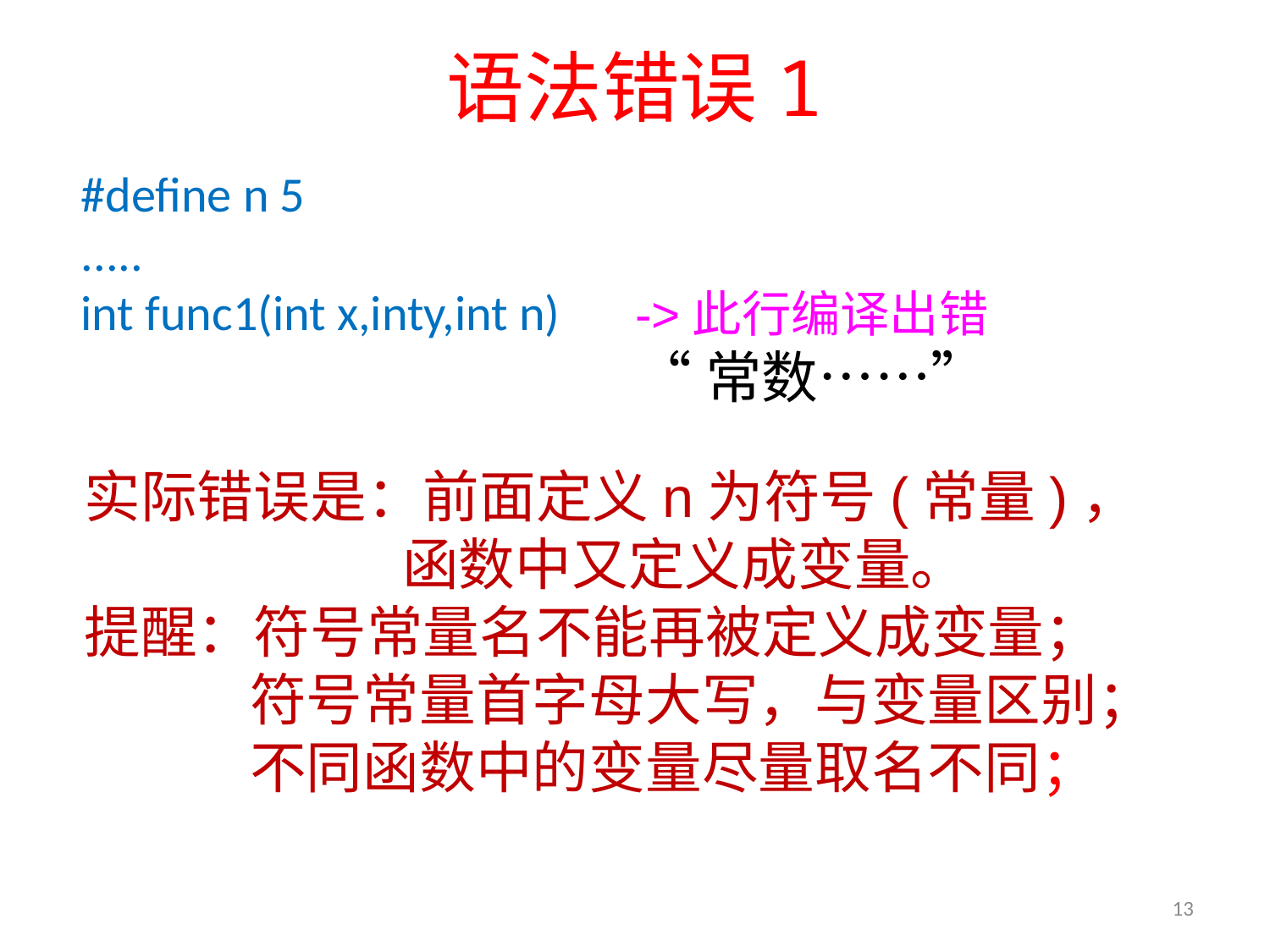

# 语法错误1
#define n 5
.....
int func1(int x,inty,int n)
->此行编译出错
“常数……”
实际错误是：前面定义n为符号(常量)，
                        函数中又定义成变量。
提醒：符号常量名不能再被定义成变量；
            符号常量首字母大写，与变量区别；
            不同函数中的变量尽量取名不同；
13